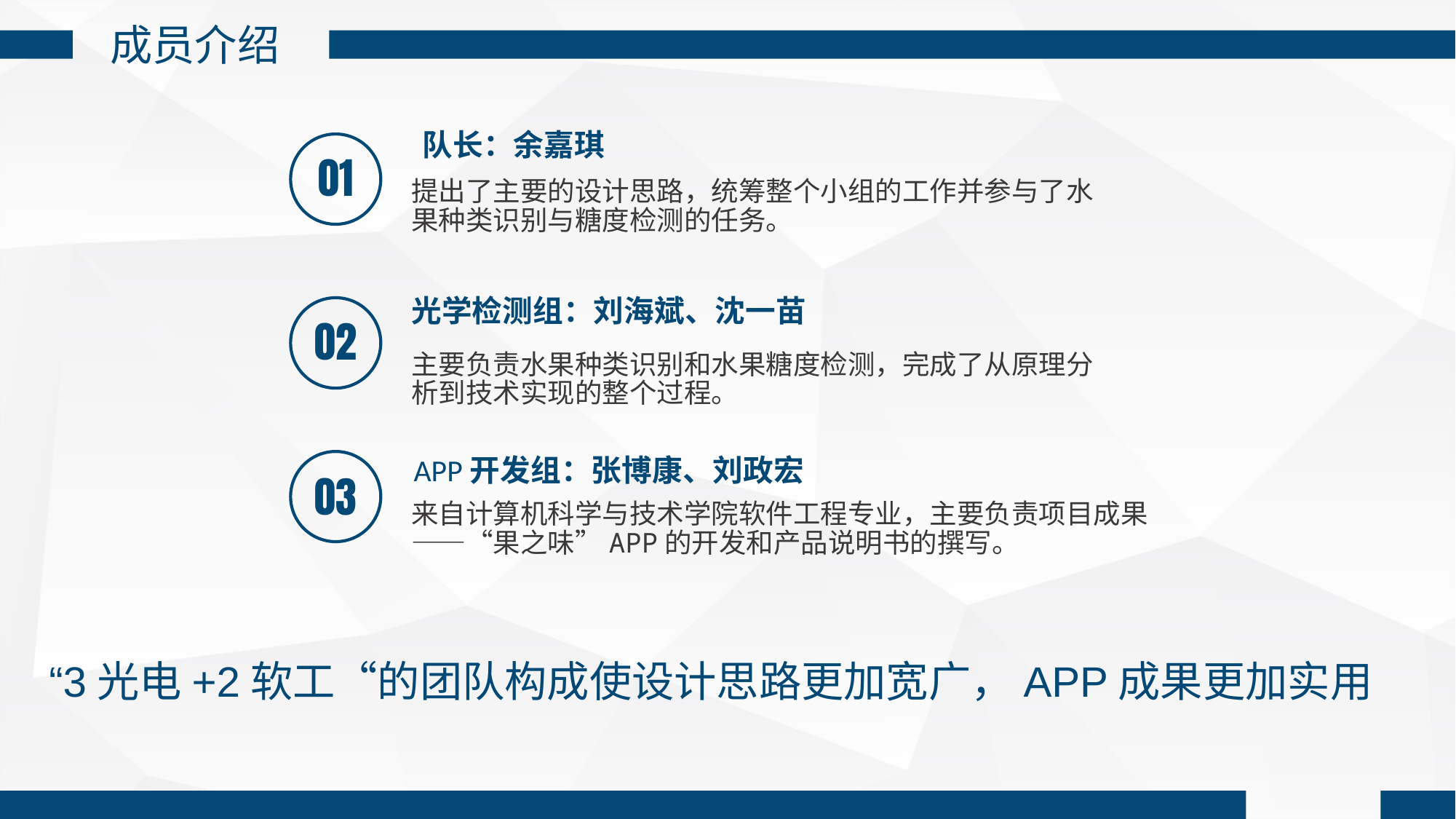

成员介绍

  队长：余嘉琪
提出了主要的设计思路，统筹整个小组的工作并参与了水果种类识别与糖度检测的任务。

01
光学检测组：刘海斌、沈一苗
主要负责水果种类识别和水果糖度检测，完成了从原理分析到技术实现的整个过程。

02
APP开发组：张博康、刘政宏
来自计算机科学与技术学院软件工程专业，主要负责项目成果——“果之味”APP的开发和产品说明书的撰写。

03
“3光电+2软工“的团队构成使设计思路更加宽广，APP成果更加实用